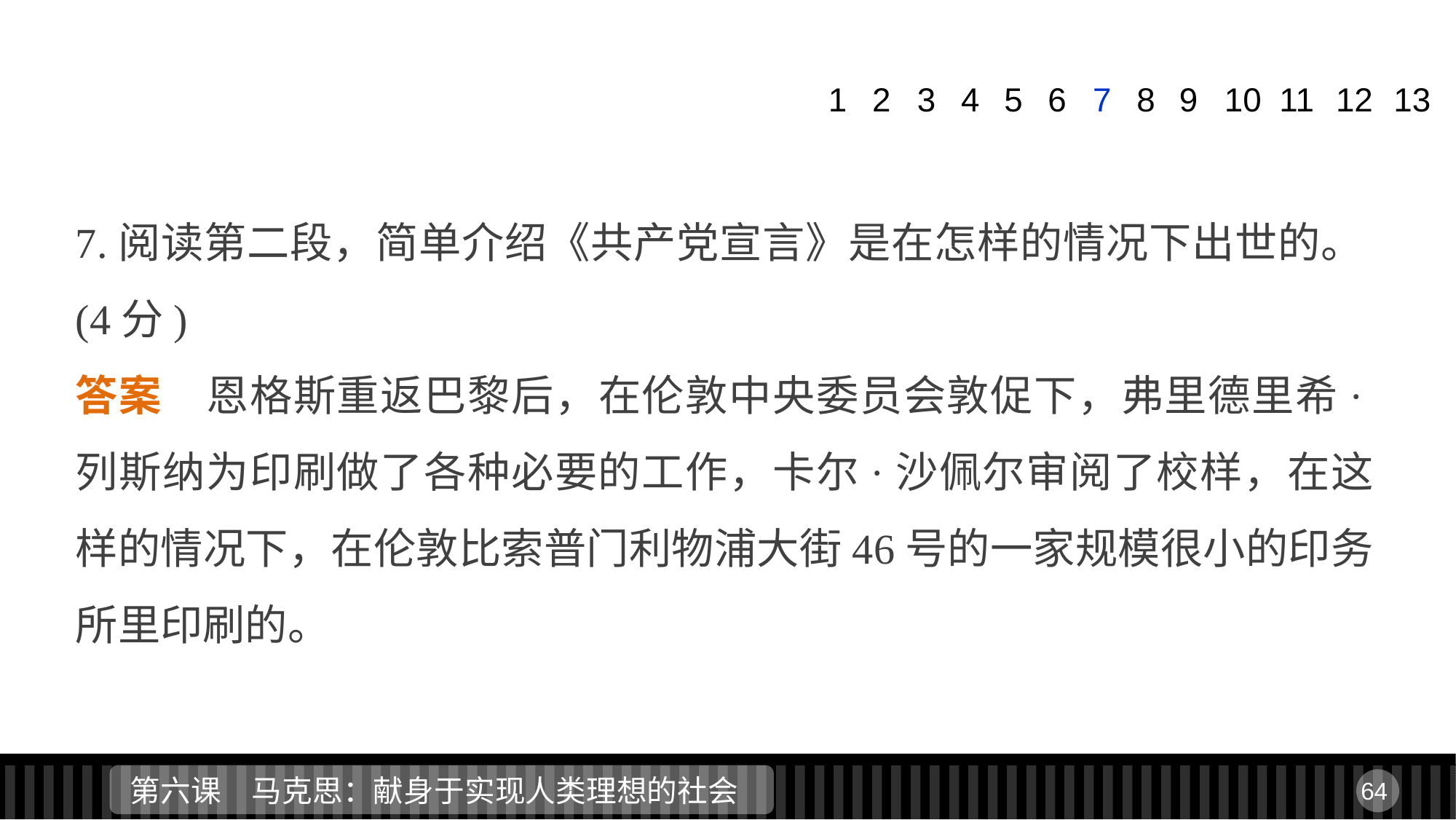

1
2
3
4
5
6
7
8
9
11
12
13
10
7.阅读第二段，简单介绍《共产党宣言》是在怎样的情况下出世的。(4分)
答案　恩格斯重返巴黎后，在伦敦中央委员会敦促下，弗里德里希·列斯纳为印刷做了各种必要的工作，卡尔·沙佩尔审阅了校样，在这样的情况下，在伦敦比索普门利物浦大街46号的一家规模很小的印务所里印刷的。